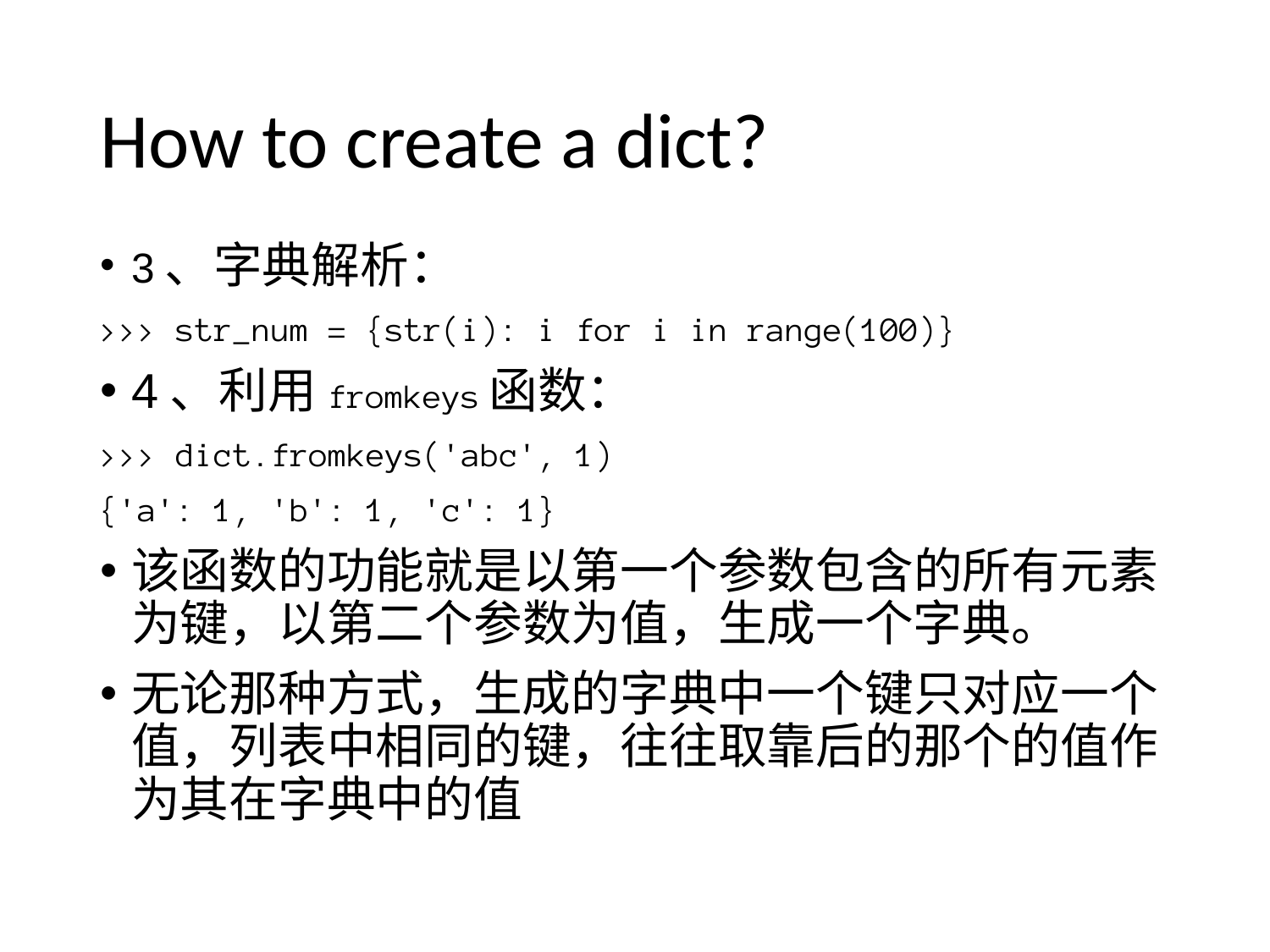

# How to create a dict?
3、字典解析：
>>> str_num = {str(i): i for i in range(100)}
4、利用fromkeys函数：
>>> dict.fromkeys('abc', 1)
{'a': 1, 'b': 1, 'c': 1}
该函数的功能就是以第一个参数包含的所有元素为键，以第二个参数为值，生成一个字典。
无论那种方式，生成的字典中一个键只对应一个值，列表中相同的键，往往取靠后的那个的值作为其在字典中的值